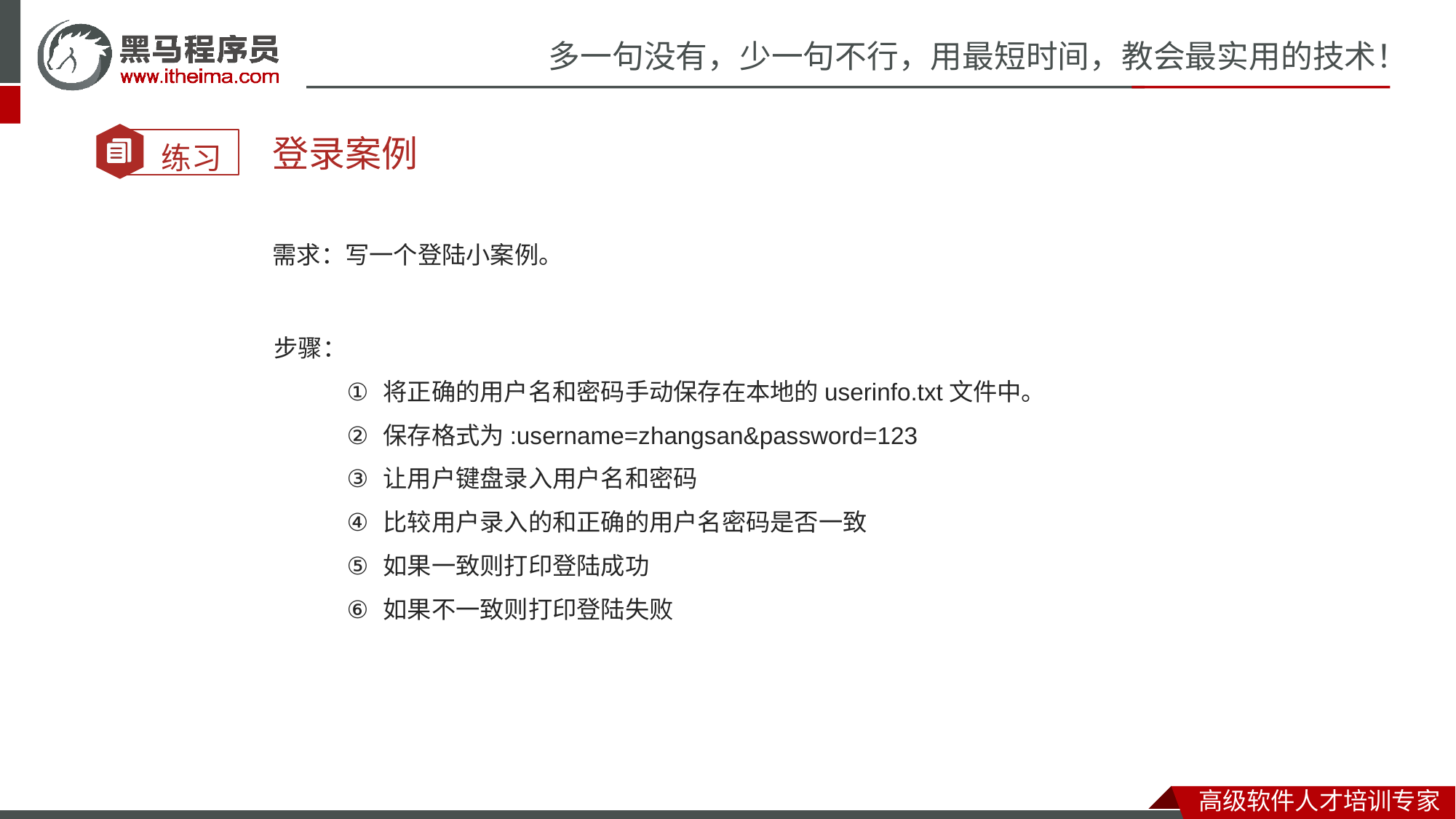

登录案例
需求：写一个登陆小案例。
步骤：
将正确的用户名和密码手动保存在本地的userinfo.txt文件中。
保存格式为:username=zhangsan&password=123
让用户键盘录入用户名和密码
比较用户录入的和正确的用户名密码是否一致
如果一致则打印登陆成功
如果不一致则打印登陆失败